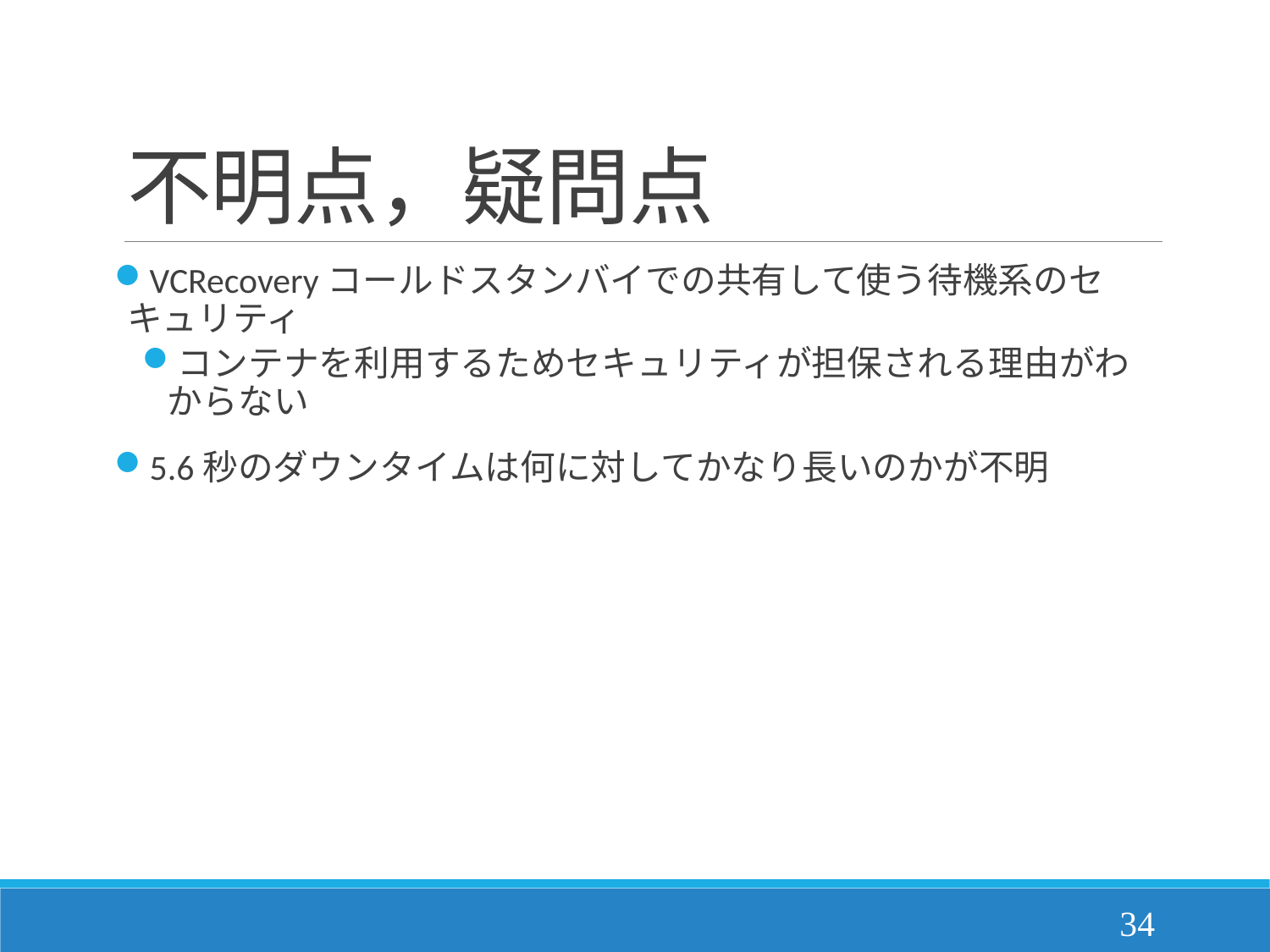

# 不明点，疑問点
VCRecoveryコールドスタンバイでの共有して使う待機系のセキュリティ
コンテナを利用するためセキュリティが担保される理由がわからない
5.6秒のダウンタイムは何に対してかなり長いのかが不明
34